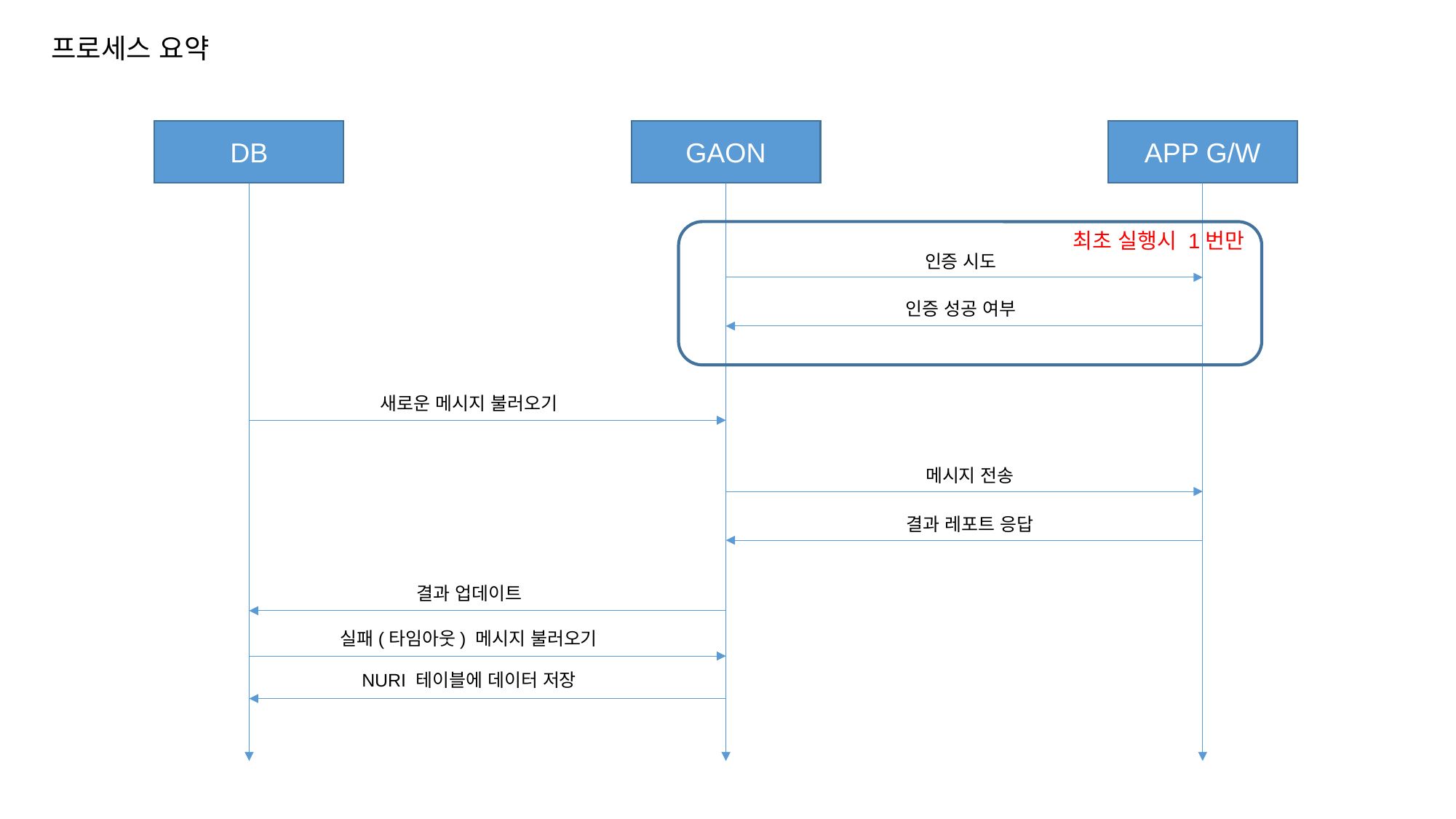

프로세스 요약
DB
GAON
APP G/W

최초 실행시 1번만
인증 시도
인증 성공 여부
새로운 메시지 불러오기
메시지 전송
결과 레포트 응답
결과 업데이트
실패(타임아웃) 메시지 불러오기
NURI 테이블에 데이터 저장